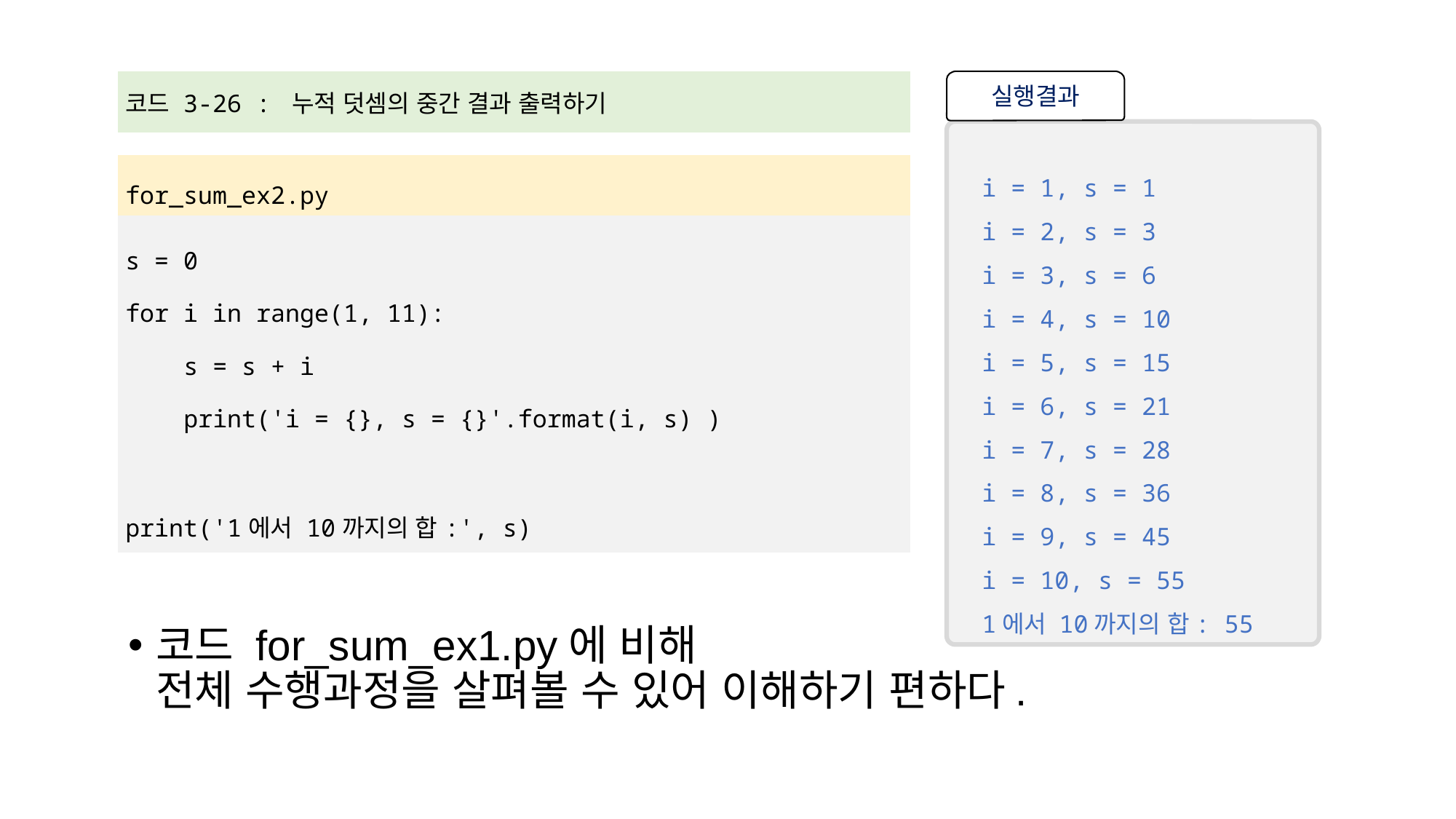

#
| 코드 3-26 : 누적 덧셈의 중간 결과 출력하기 |
| --- |
|  |
| for\_sum\_ex2.py |
| s = 0 for i in range(1, 11): s = s + i print('i = {}, s = {}'.format(i, s) ) print('1에서 10까지의 합:', s) |
실행결과

i = 1, s = 1
i = 2, s = 3
i = 3, s = 6
i = 4, s = 10
i = 5, s = 15
i = 6, s = 21
i = 7, s = 28
i = 8, s = 36
i = 9, s = 45
i = 10, s = 55
1에서 10까지의 합: 55
코드 for_sum_ex1.py에 비해
전체 수행과정을 살펴볼 수 있어 이해하기 편하다.